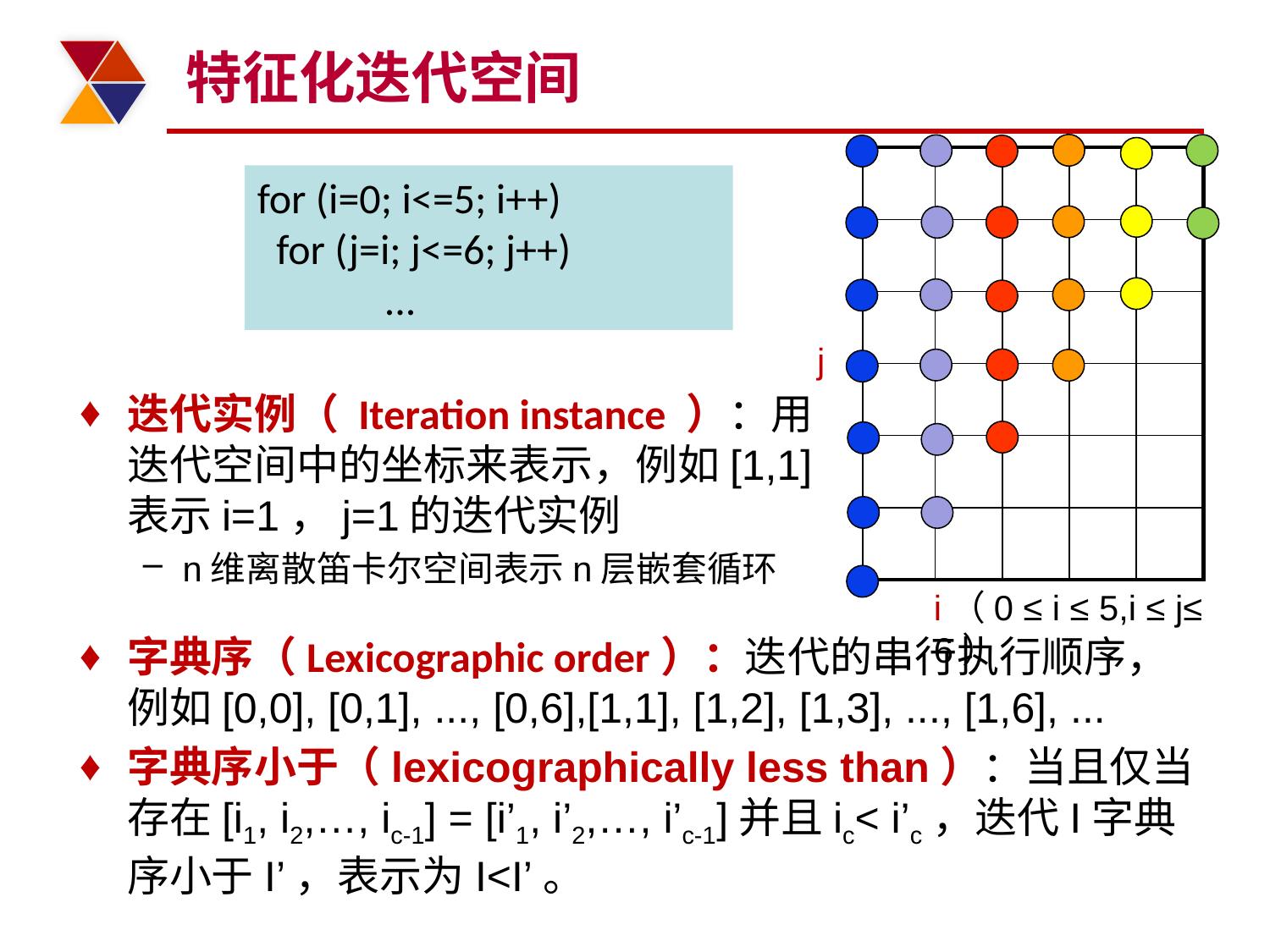

# 特征化迭代空间

|  |  |  |  |  |
| --- | --- | --- | --- | --- |
|  |  |  |  |  |
|  |  |  |  |  |
|  |  |  |  |  |
|  |  |  |  |  |
|  |  |  |  |  |

j

i（0 ≤ i ≤ 5,i ≤ j≤ 6）
for (i=0; i<=5; i++)
  for (j=i; j<=6; j++)
	...
迭代实例（ Iteration instance ）：用迭代空间中的坐标来表示，例如[1,1] 表示i=1，j=1的迭代实例
n维离散笛卡尔空间表示n层嵌套循环

字典序（Lexicographic order）：迭代的串行执行顺序，例如[0,0], [0,1], ..., [0,6],[1,1], [1,2], [1,3], ..., [1,6], ...
字典序小于（lexicographically less than）：当且仅当存在[i1, i2,…, ic-1] = [i’1, i’2,…, i’c-1]并且ic< i’c，迭代I字典序小于I’，表示为I<I’。